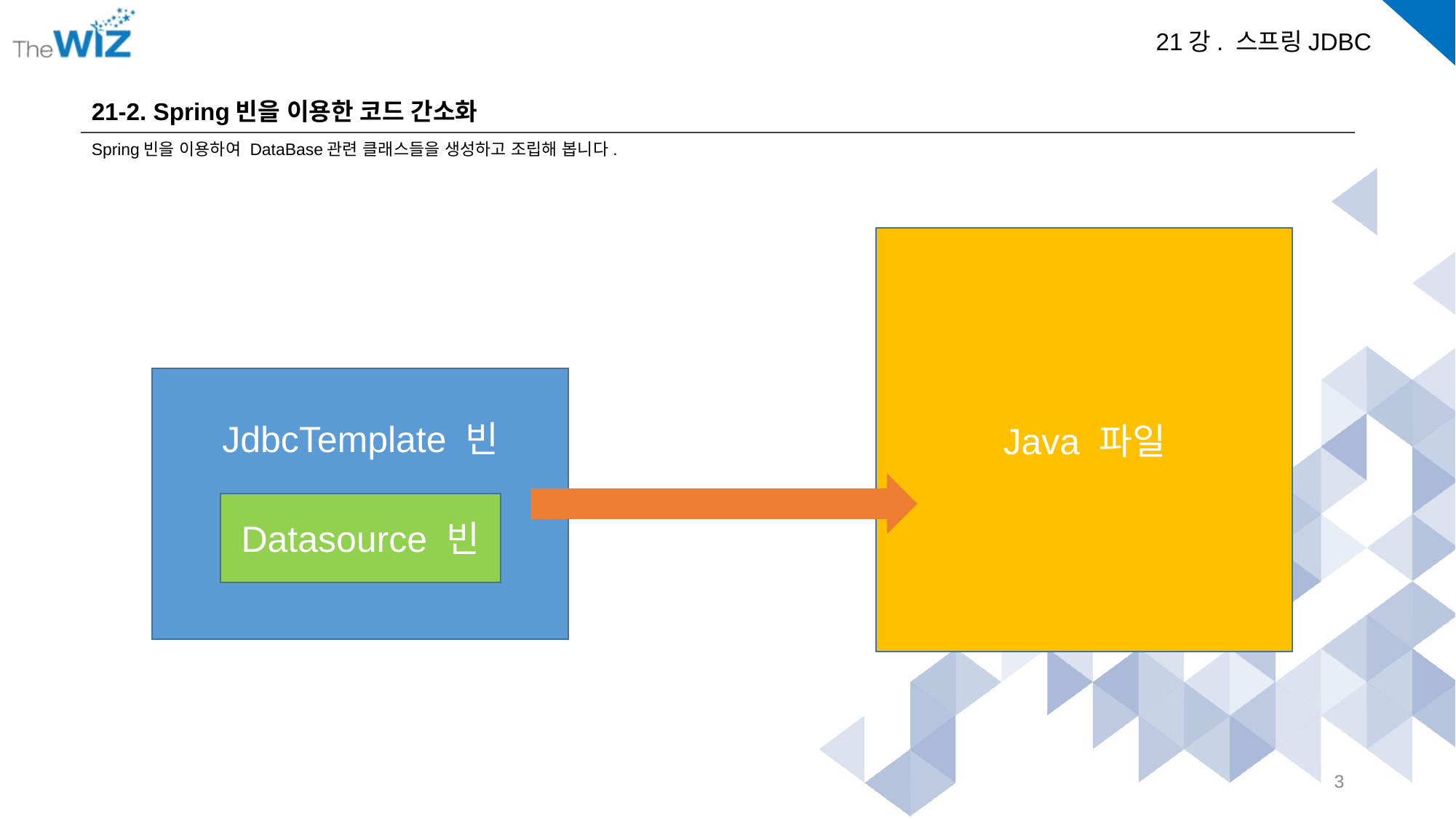

21-2. Spring빈을 이용한 코드 간소화
Spring빈을 이용하여 DataBase관련 클래스들을 생성하고 조립해 봅니다.
Java 파일
JdbcTemplate 빈

Datasource 빈
3